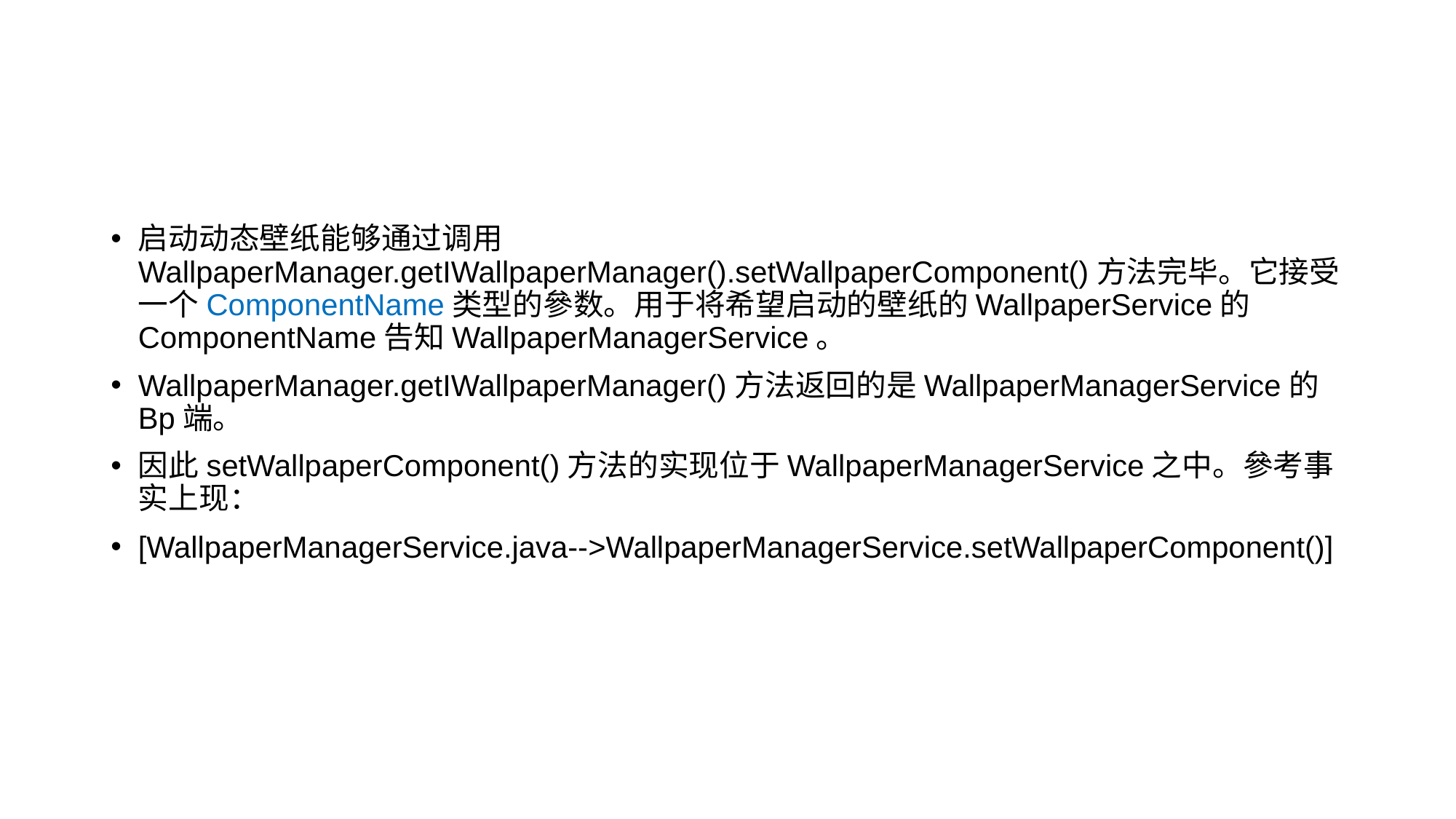

启动动态壁纸能够通过调用WallpaperManager.getIWallpaperManager().setWallpaperComponent()方法完毕。它接受一个ComponentName类型的參数。用于将希望启动的壁纸的WallpaperService的ComponentName告知WallpaperManagerService。
WallpaperManager.getIWallpaperManager()方法返回的是WallpaperManagerService的Bp端。
因此setWallpaperComponent()方法的实现位于WallpaperManagerService之中。參考事实上现：
[WallpaperManagerService.java-->WallpaperManagerService.setWallpaperComponent()]